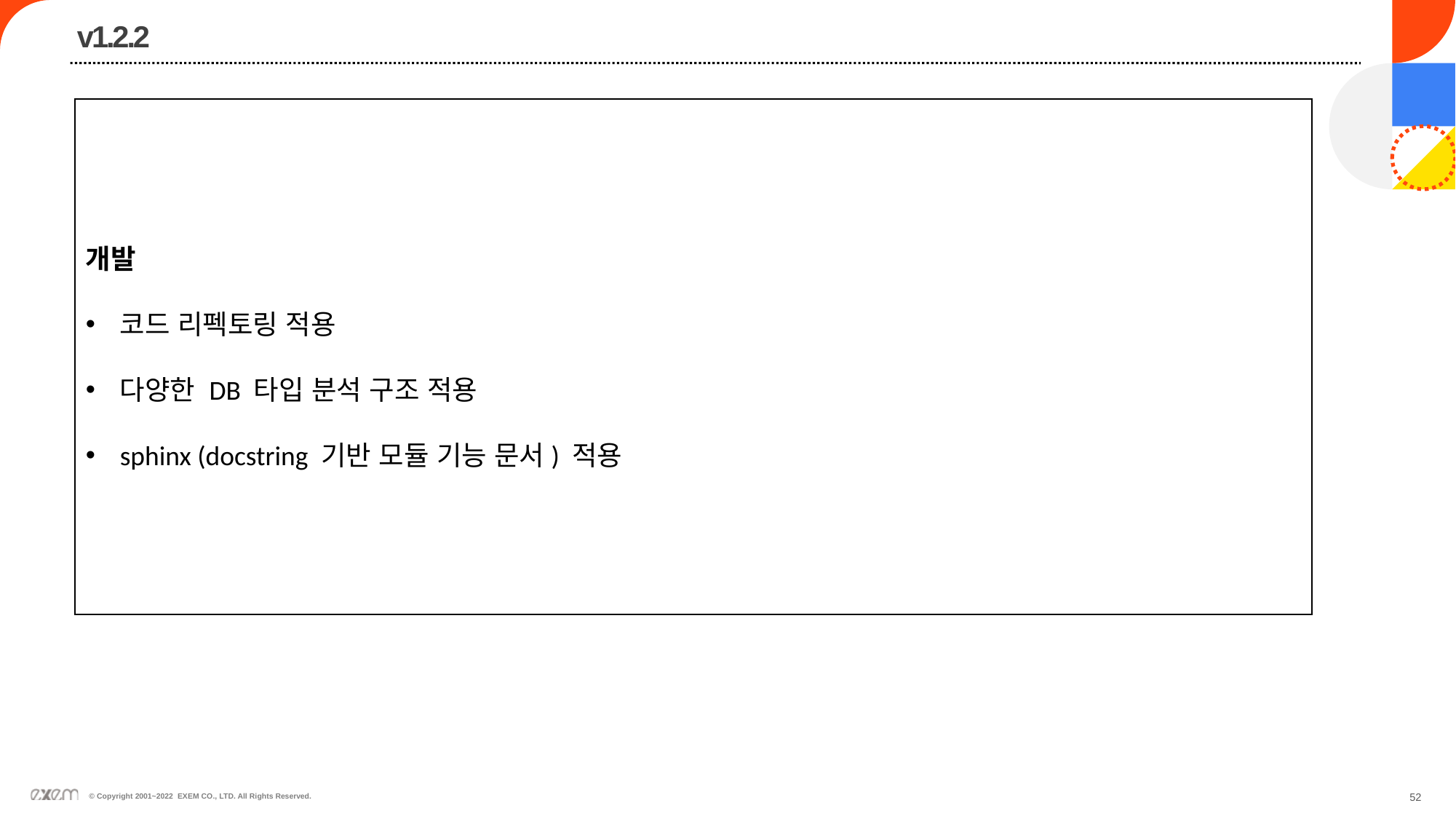

v1.2.2
개발

코드 리펙토링 적용

다양한 DB 타입 분석 구조 적용

sphinx (docstring 기반 모듈 기능 문서) 적용